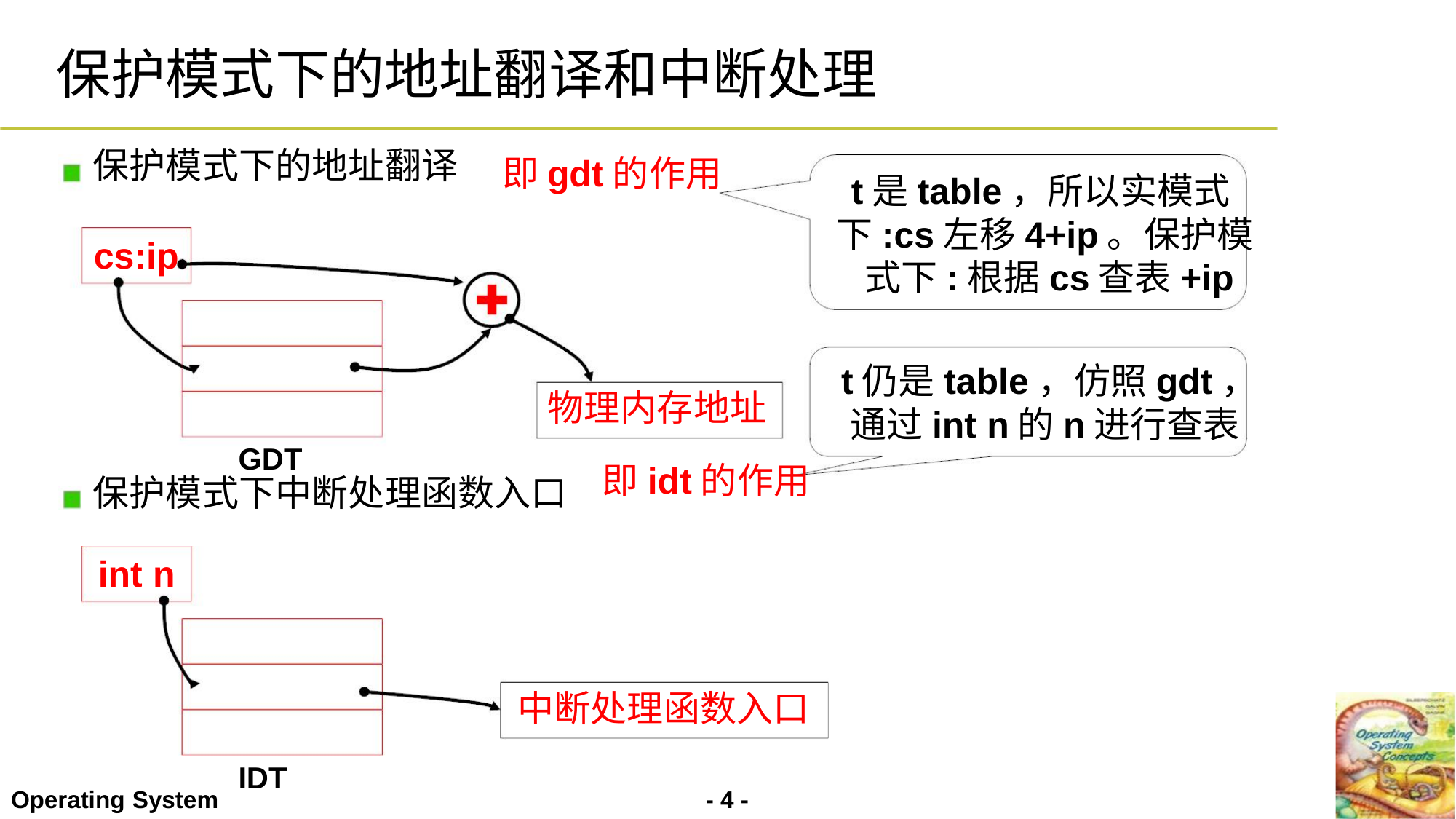

保护模式下的地址翻译和中断处理

保护模式下的地址翻译
即gdt的作用

t是table，所以实模式
下:cs左移4+ip。保护模
式下:根据cs查表+ip
cs:ip

t仍是table，仿照gdt，
通过int n的n进行查表
物理内存地址
GDT
保护模式下中断处理函数入口
即idt的作用

int n

中断处理函数入口
IDT
- 4 -
Operating System